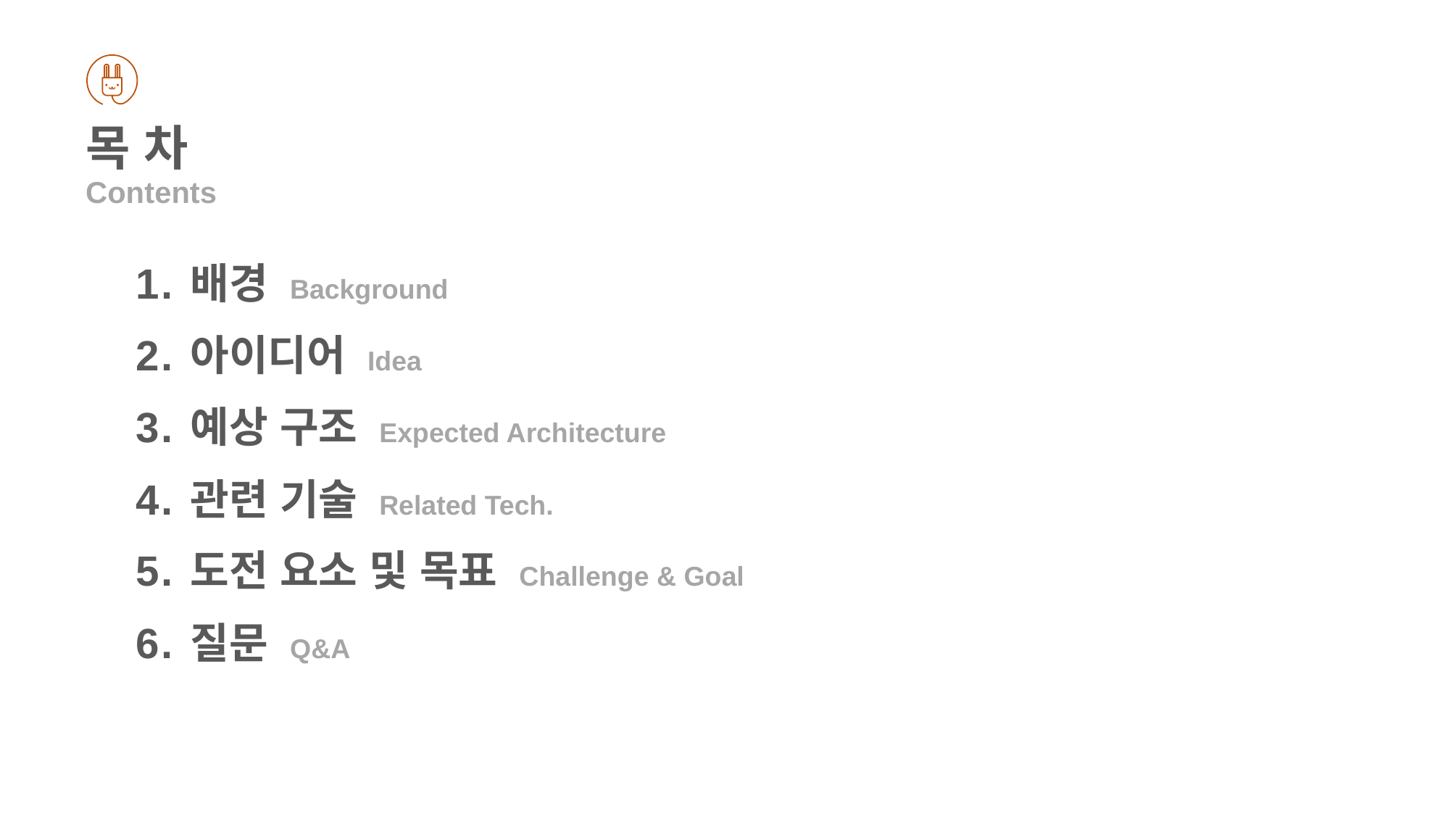

목 차
Contents
배경 Background
아이디어 Idea
예상 구조 Expected Architecture
관련 기술 Related Tech.
도전 요소 및 목표 Challenge & Goal
질문 Q&A